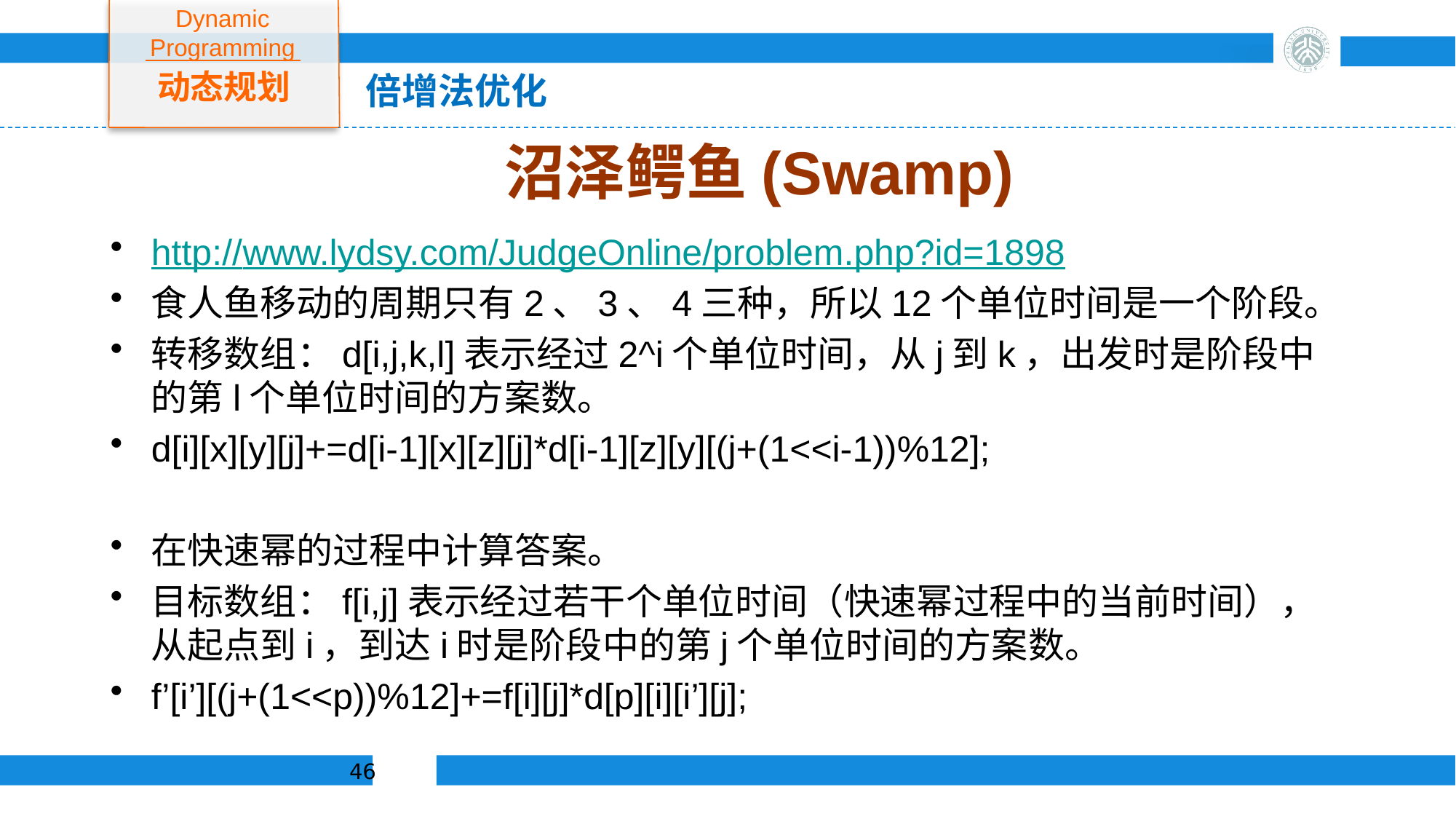

Dynamic Programming
动态规划
倍增法优化
# 沼泽鳄鱼(Swamp)
http://www.lydsy.com/JudgeOnline/problem.php?id=1898
食人鱼移动的周期只有2、3、4三种，所以12个单位时间是一个阶段。
转移数组：d[i,j,k,l]表示经过2^i个单位时间，从j到k，出发时是阶段中的第l个单位时间的方案数。
d[i][x][y][j]+=d[i-1][x][z][j]*d[i-1][z][y][(j+(1<<i-1))%12];

在快速幂的过程中计算答案。
目标数组：f[i,j]表示经过若干个单位时间（快速幂过程中的当前时间），从起点到i，到达i时是阶段中的第j个单位时间的方案数。
f’[i’][(j+(1<<p))%12]+=f[i][j]*d[p][i][i’][j];